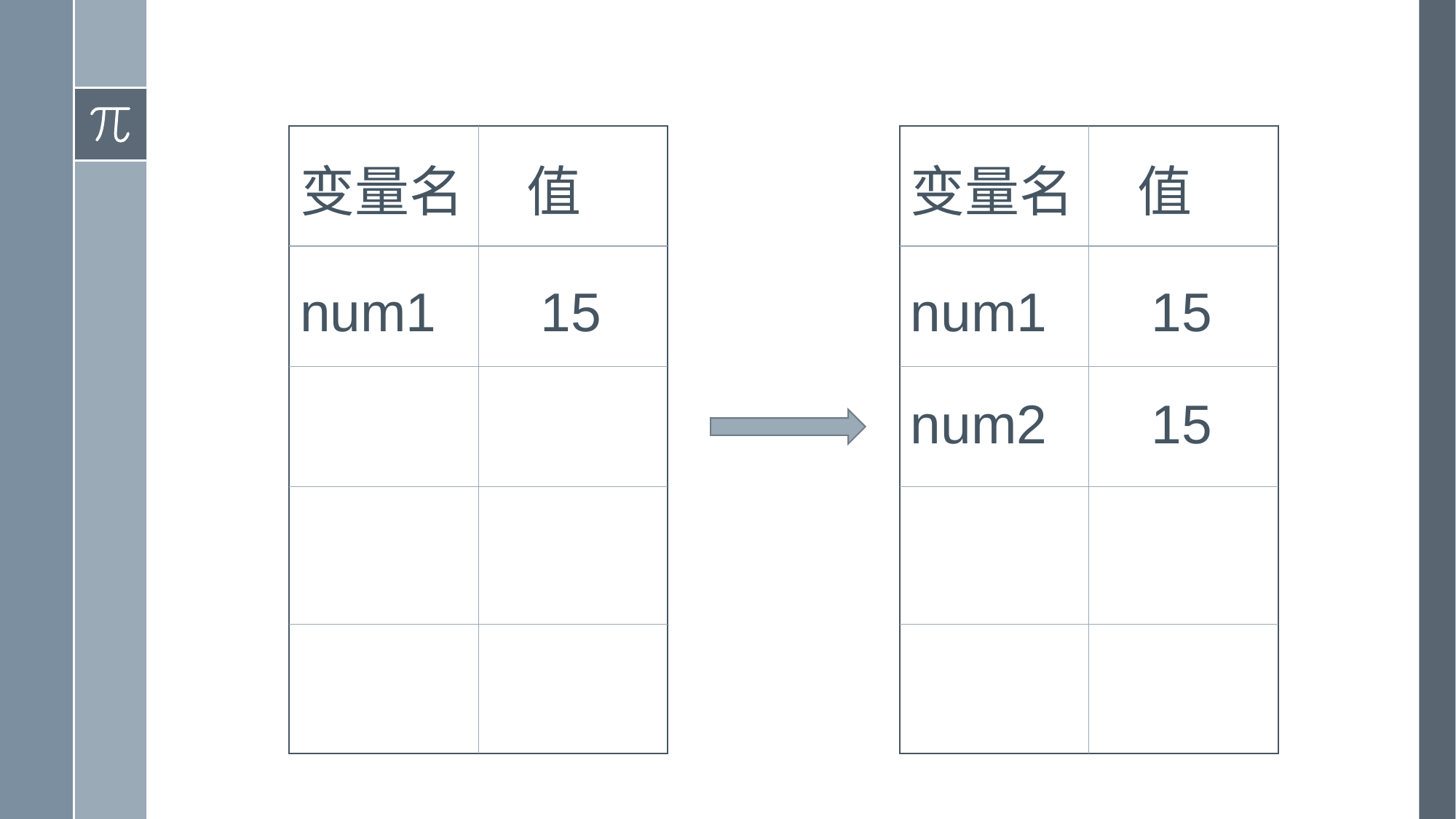

#

变量名
  值
变量名
  值
num1
15
num1
15
num2
15